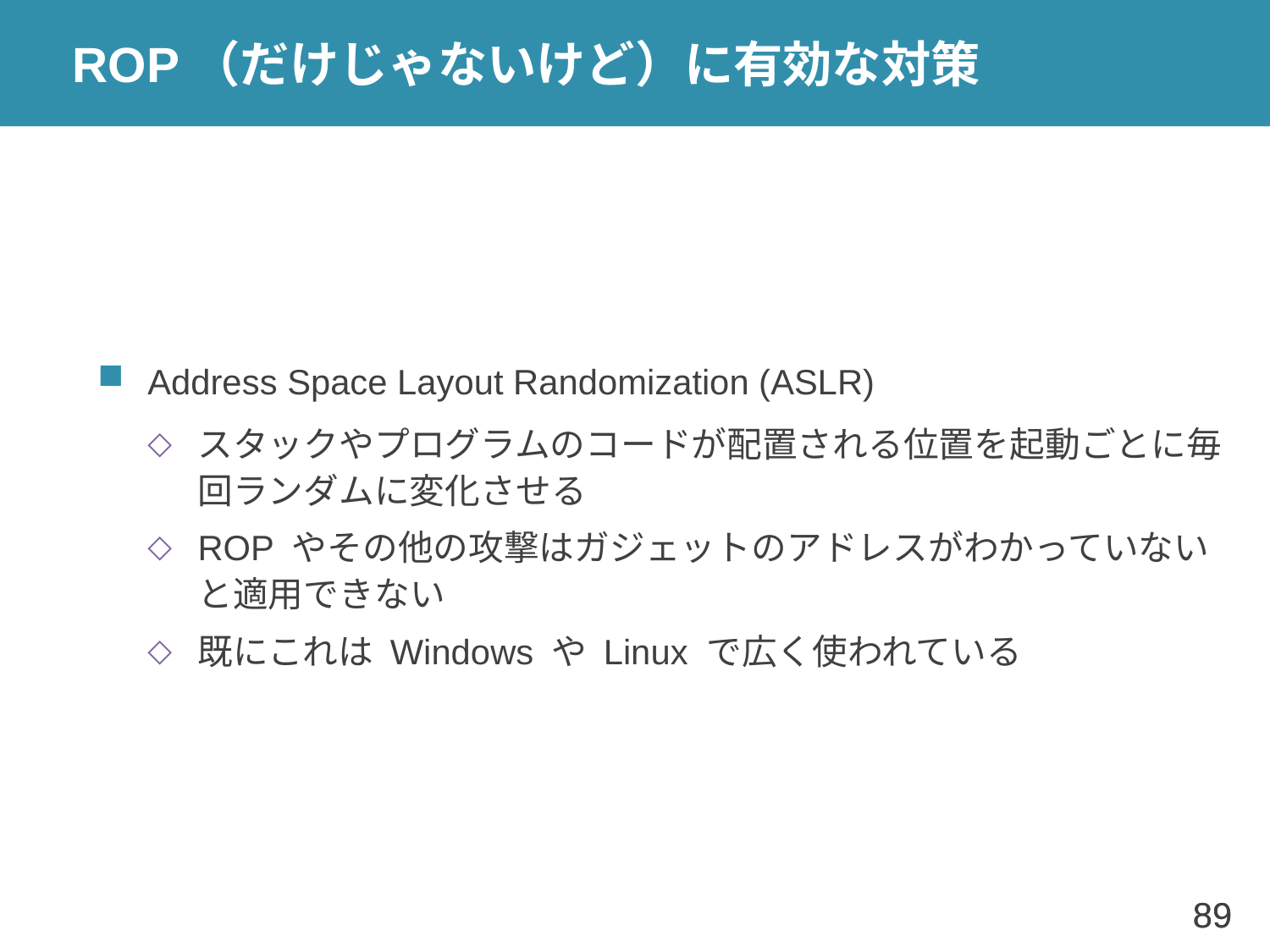

# ROP（だけじゃないけど）に有効な対策
Address Space Layout Randomization (ASLR)
スタックやプログラムのコードが配置される位置を起動ごとに毎回ランダムに変化させる
ROP やその他の攻撃はガジェットのアドレスがわかっていないと適用できない
既にこれは Windows や Linux で広く使われている